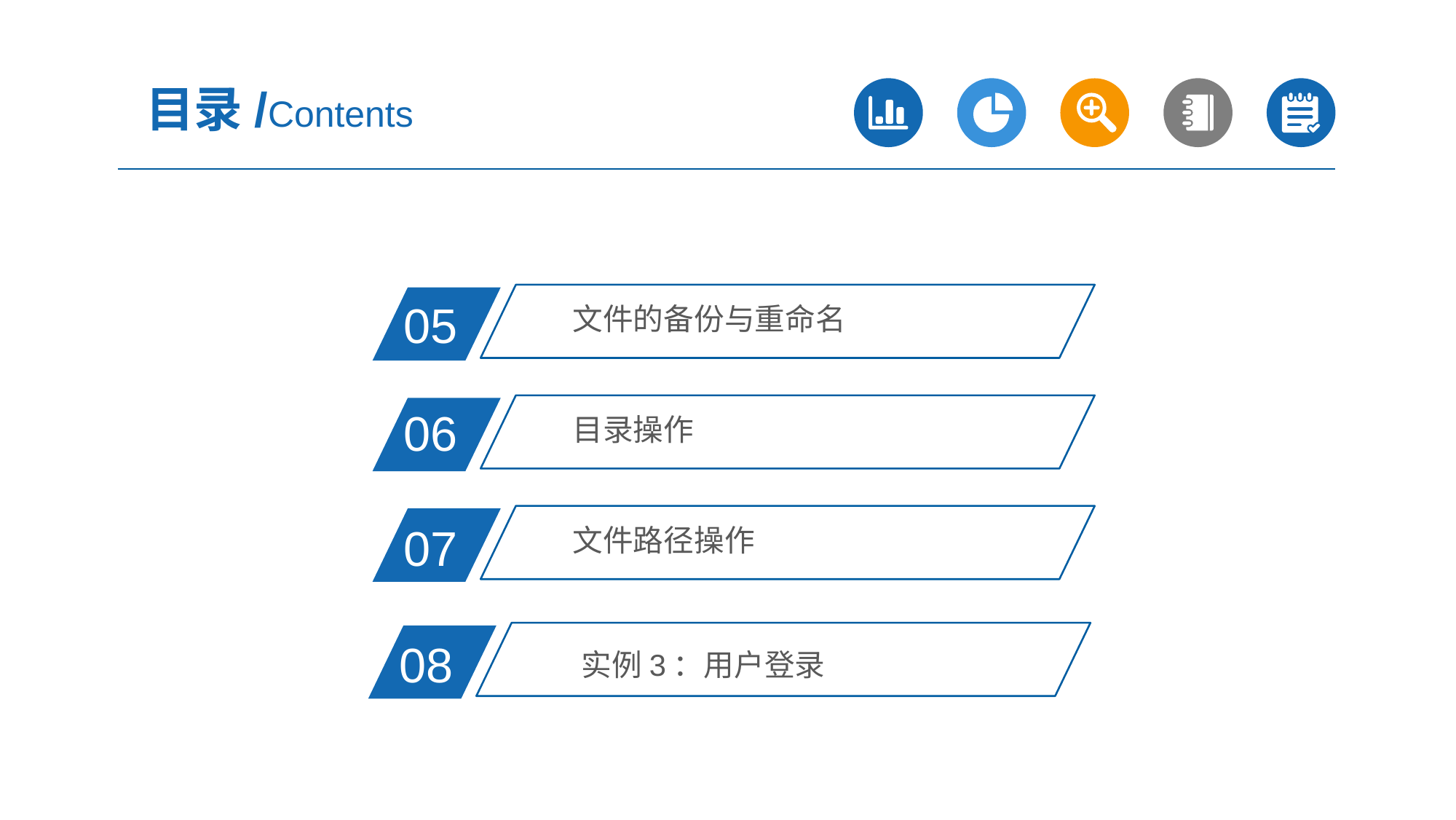

目录/Contents

文件的备份与重命名

05

目录操作
06

文件路径操作

07

实例3：用户登录

08